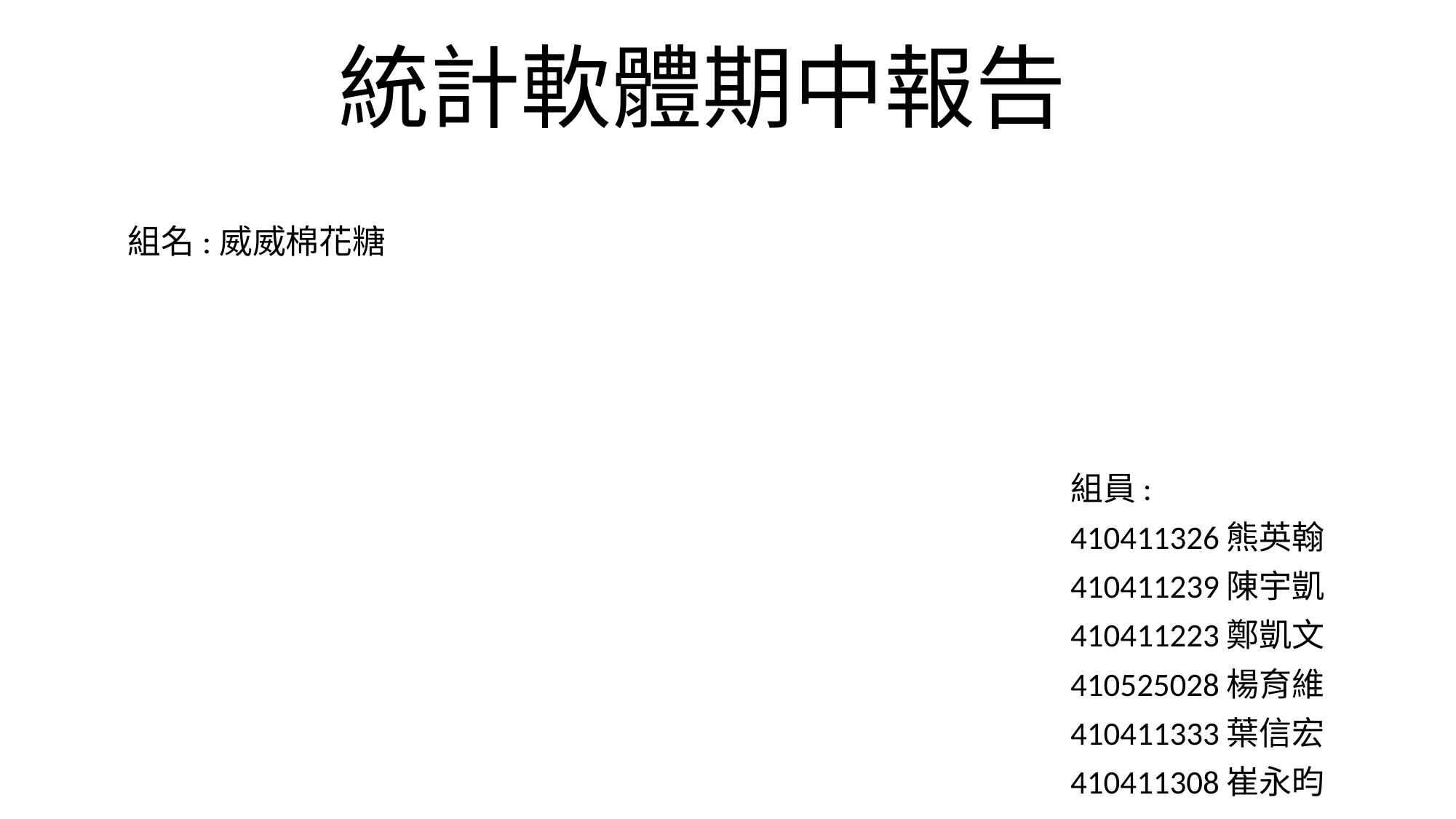

# 統計軟體期中報告
組名:威威棉花糖
組員:
410411326熊英翰
410411239陳宇凱
410411223鄭凱文
410525028楊育維
410411333葉信宏
410411308崔永昀